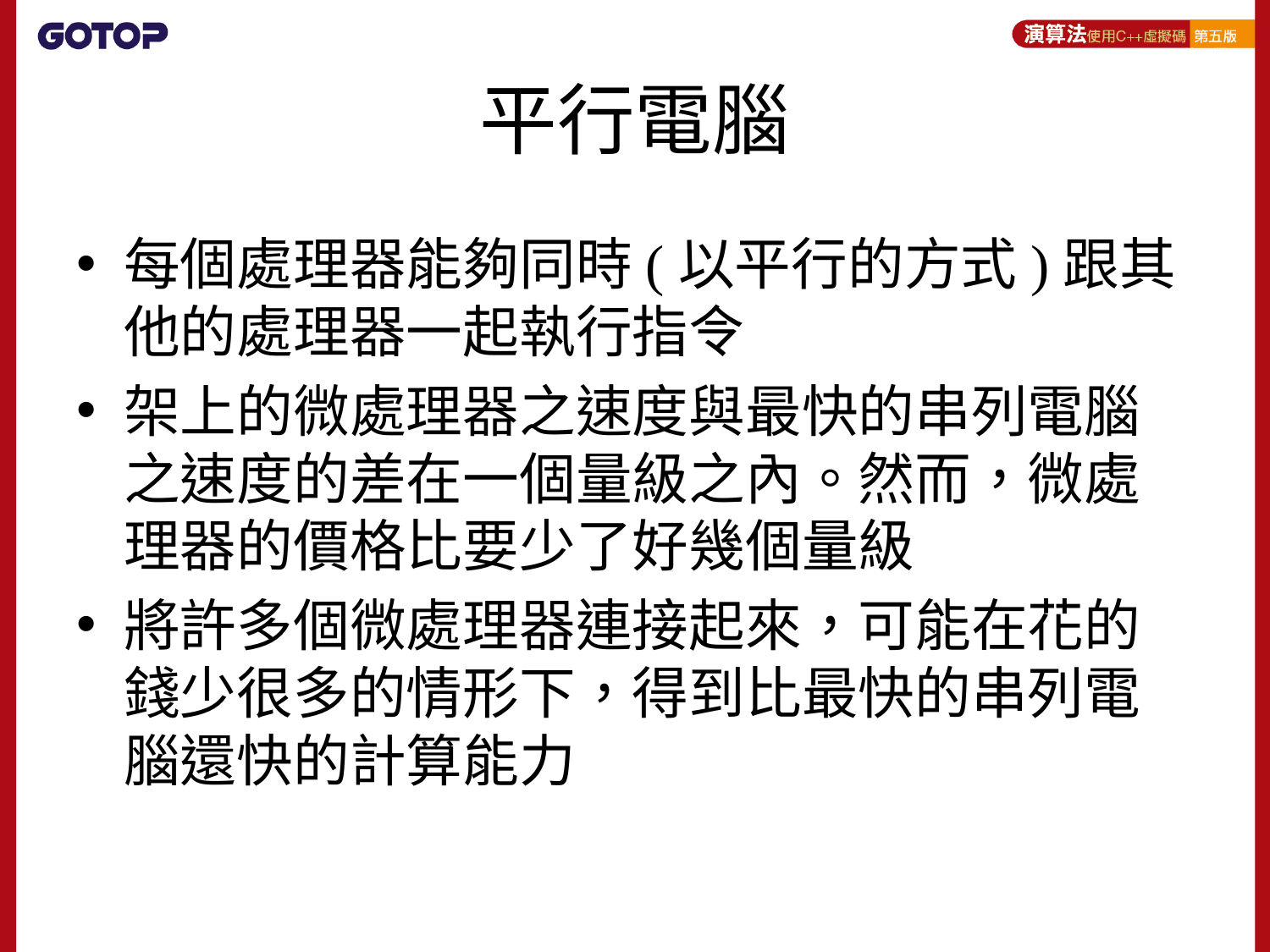

# 平行電腦
每個處理器能夠同時(以平行的方式)跟其他的處理器一起執行指令
架上的微處理器之速度與最快的串列電腦之速度的差在一個量級之內。然而，微處理器的價格比要少了好幾個量級
將許多個微處理器連接起來，可能在花的錢少很多的情形下，得到比最快的串列電腦還快的計算能力